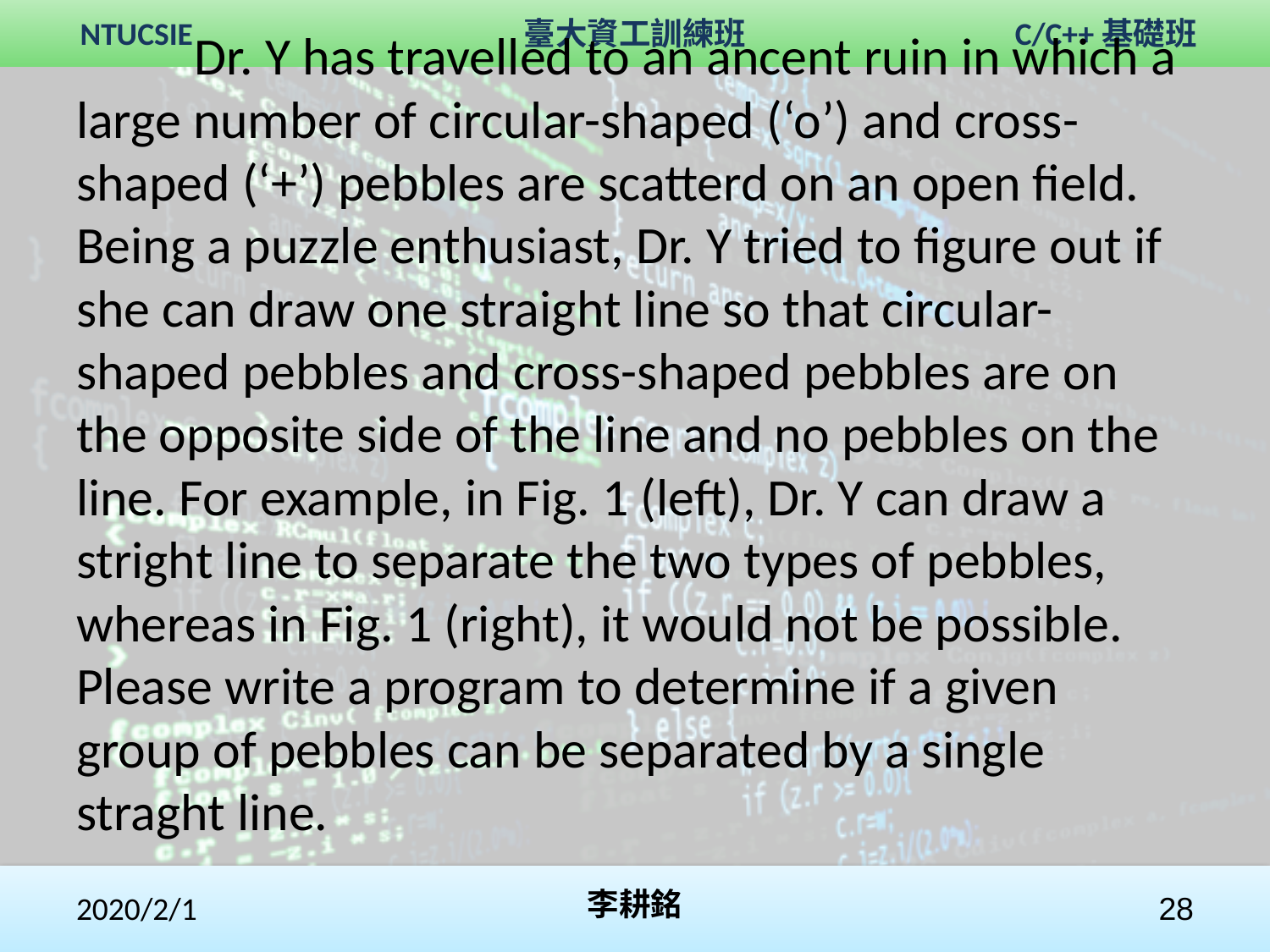

Dr. Y has travelled to an ancent ruin in which a large number of circular-shaped (‘o’) and cross-shaped (‘+’) pebbles are scatterd on an open field. Being a puzzle enthusiast, Dr. Y tried to figure out if she can draw one straight line so that circular-shaped pebbles and cross-shaped pebbles are on the opposite side of the line and no pebbles on the line. For example, in Fig. 1 (left), Dr. Y can draw a stright line to separate the two types of pebbles, whereas in Fig. 1 (right), it would not be possible. Please write a program to determine if a given group of pebbles can be separated by a single straght line.
2020/2/1
李耕銘
28